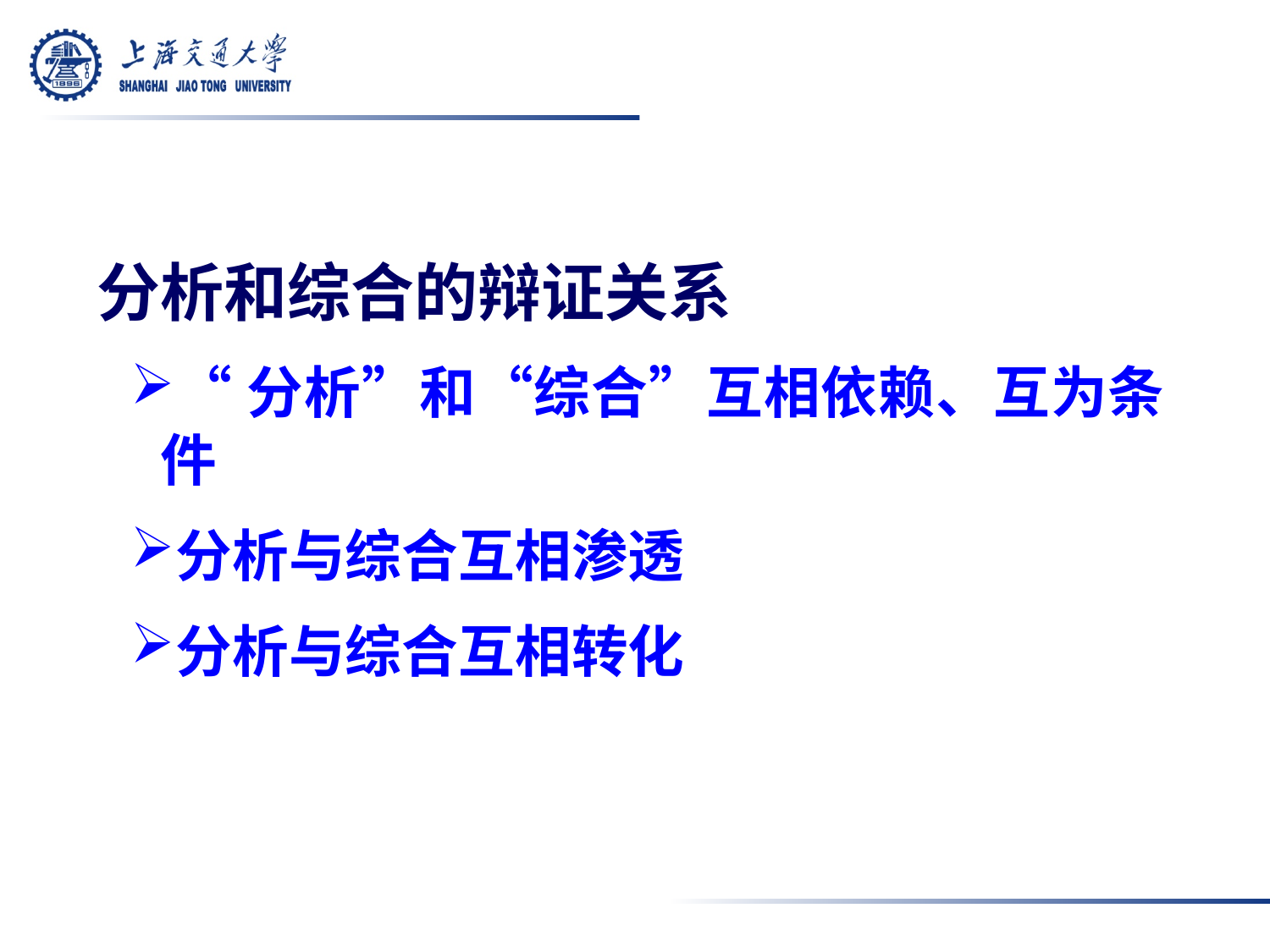

分析和综合的辩证关系
“分析”和“综合”互相依赖、互为条件
分析与综合互相渗透
分析与综合互相转化